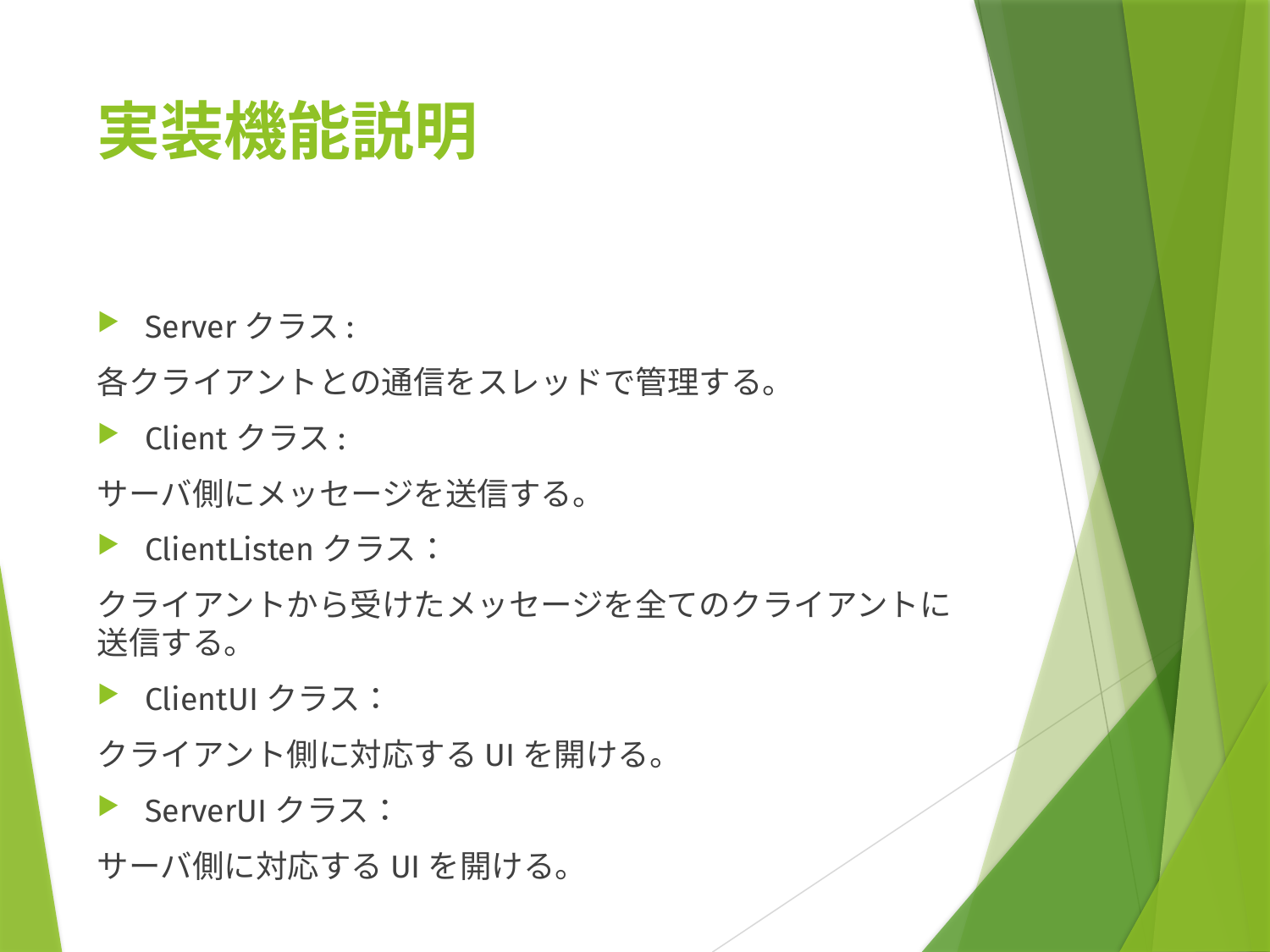

# 実装機能説明
Serverクラス:
各クライアントとの通信をスレッドで管理する。
Clientクラス:
サーバ側にメッセージを送信する。
ClientListenクラス：
クライアントから受けたメッセージを全てのクライアントに送信する。
ClientUIクラス：
クライアント側に対応するUIを開ける。
ServerUIクラス：
サーバ側に対応するUIを開ける。